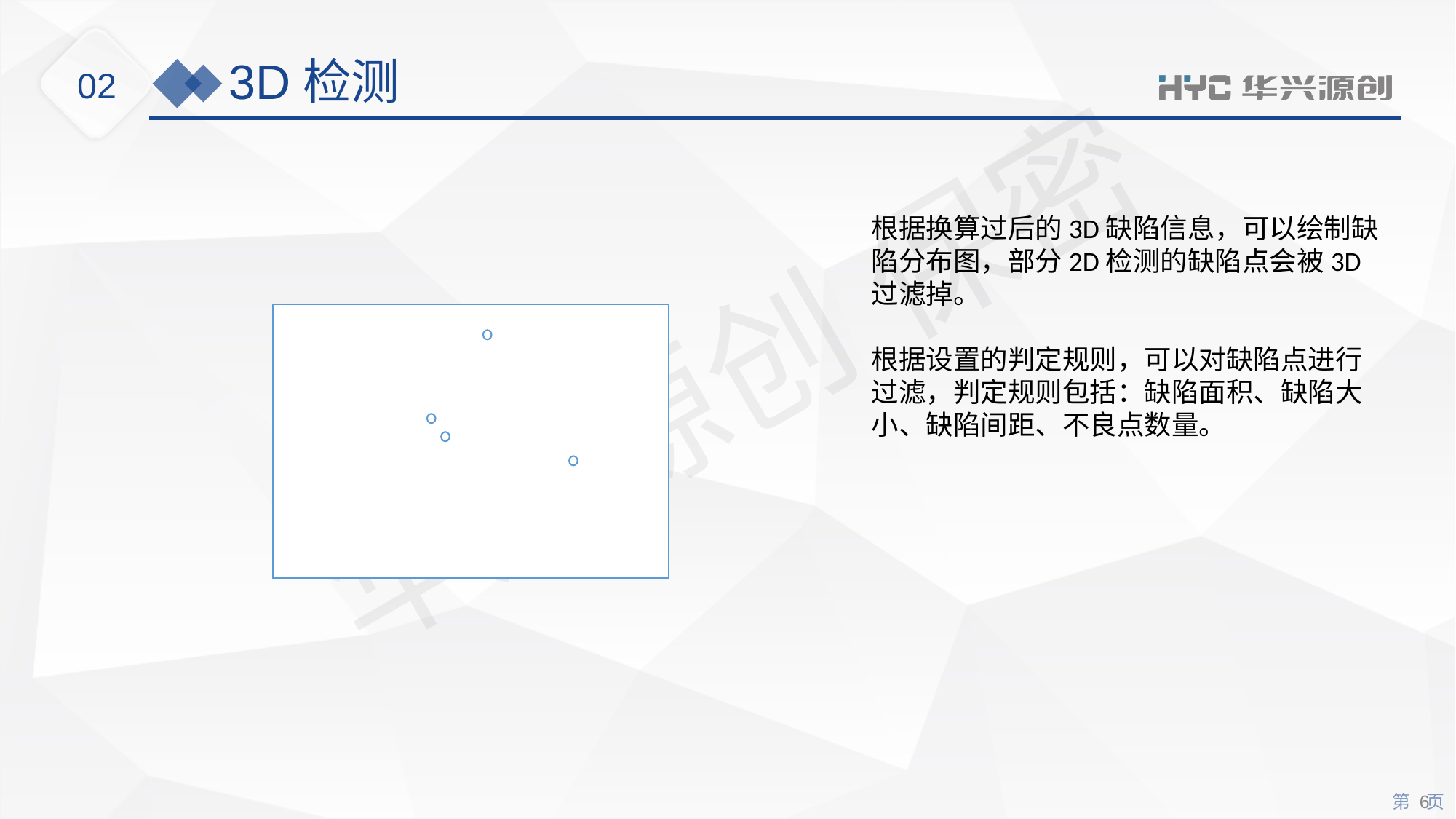

# 3D检测
02
根据换算过后的3D缺陷信息，可以绘制缺陷分布图，部分2D检测的缺陷点会被3D过滤掉。

根据设置的判定规则，可以对缺陷点进行过滤，判定规则包括：缺陷面积、缺陷大小、缺陷间距、不良点数量。

6